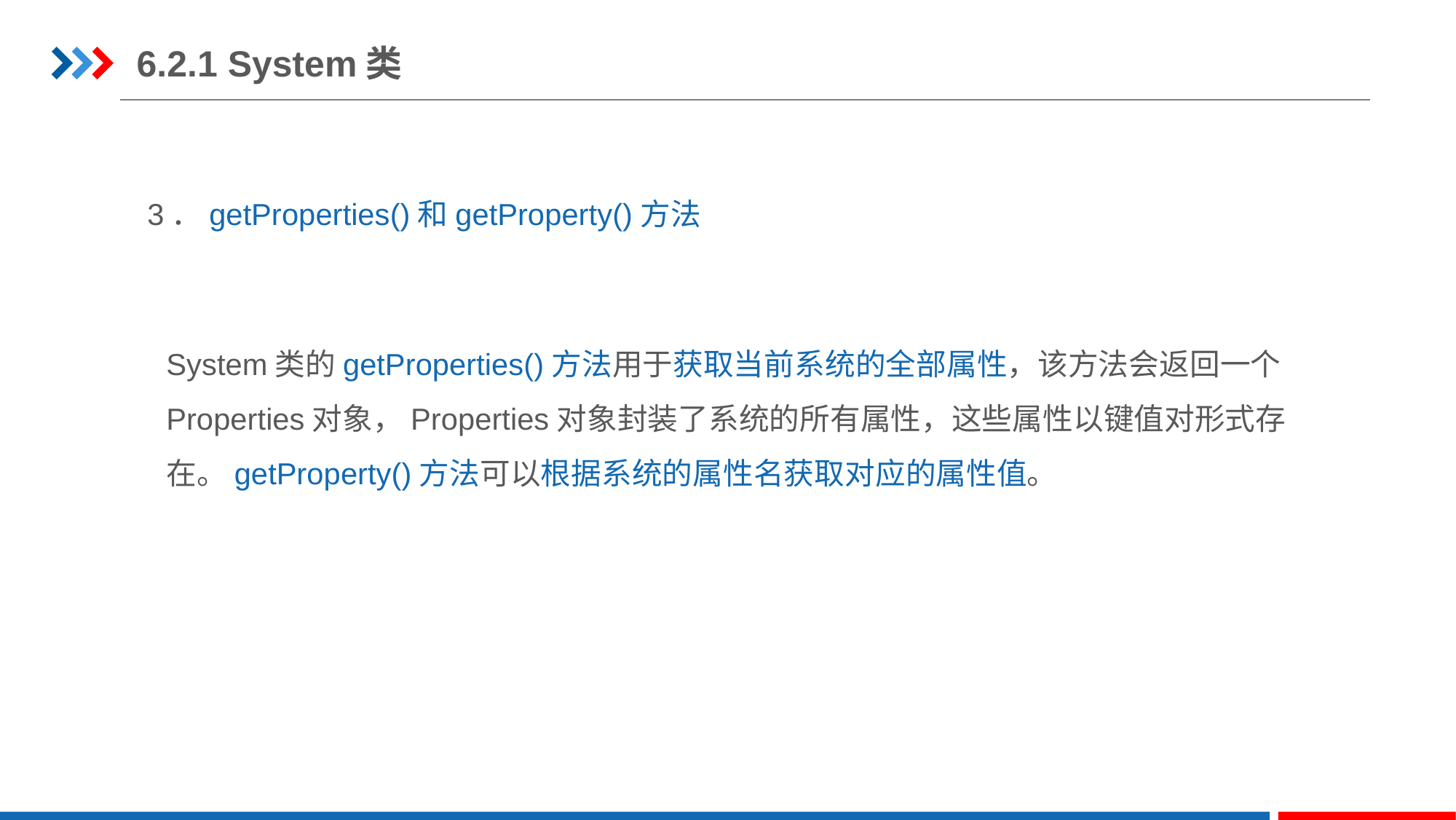

6.2.1 System类
3．getProperties()和getProperty()方法
System类的getProperties()方法用于获取当前系统的全部属性，该方法会返回一个Properties对象，Properties对象封装了系统的所有属性，这些属性以键值对形式存在。getProperty()方法可以根据系统的属性名获取对应的属性值。